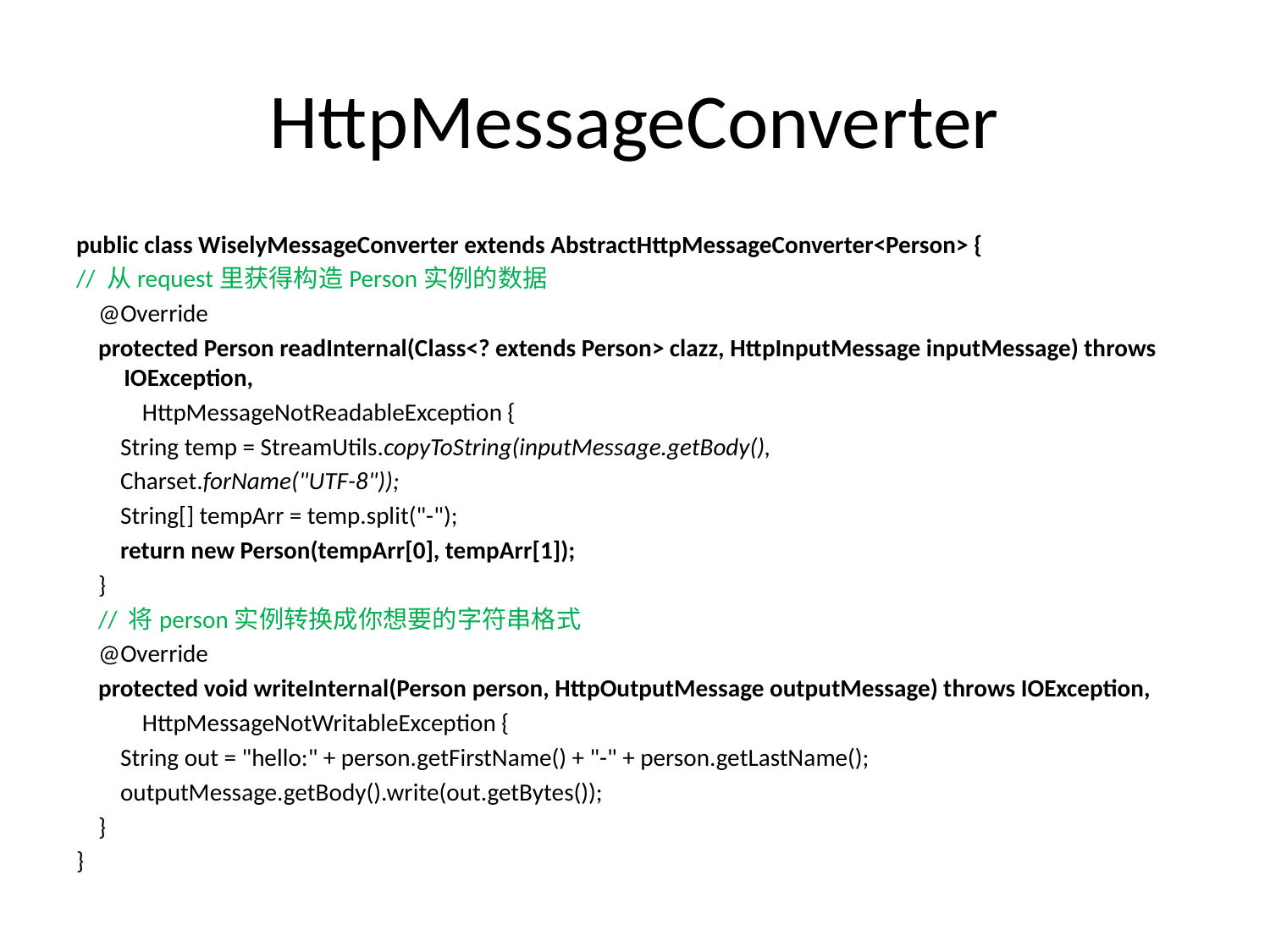

# HttpMessageConverter
public class WiselyMessageConverter extends AbstractHttpMessageConverter<Person> {
// 从request里获得构造Person实例的数据
    @Override
    protected Person readInternal(Class<? extends Person> clazz, HttpInputMessage inputMessage) throws IOException,
            HttpMessageNotReadableException {
        String temp = StreamUtils.copyToString(inputMessage.getBody(),
        Charset.forName("UTF-8"));
        String[] tempArr = temp.split("-");
        return new Person(tempArr[0], tempArr[1]);
    }
    // 将person实例转换成你想要的字符串格式
    @Override
    protected void writeInternal(Person person, HttpOutputMessage outputMessage) throws IOException,
            HttpMessageNotWritableException {
        String out = "hello:" + person.getFirstName() + "-" + person.getLastName();
        outputMessage.getBody().write(out.getBytes());
    }
}